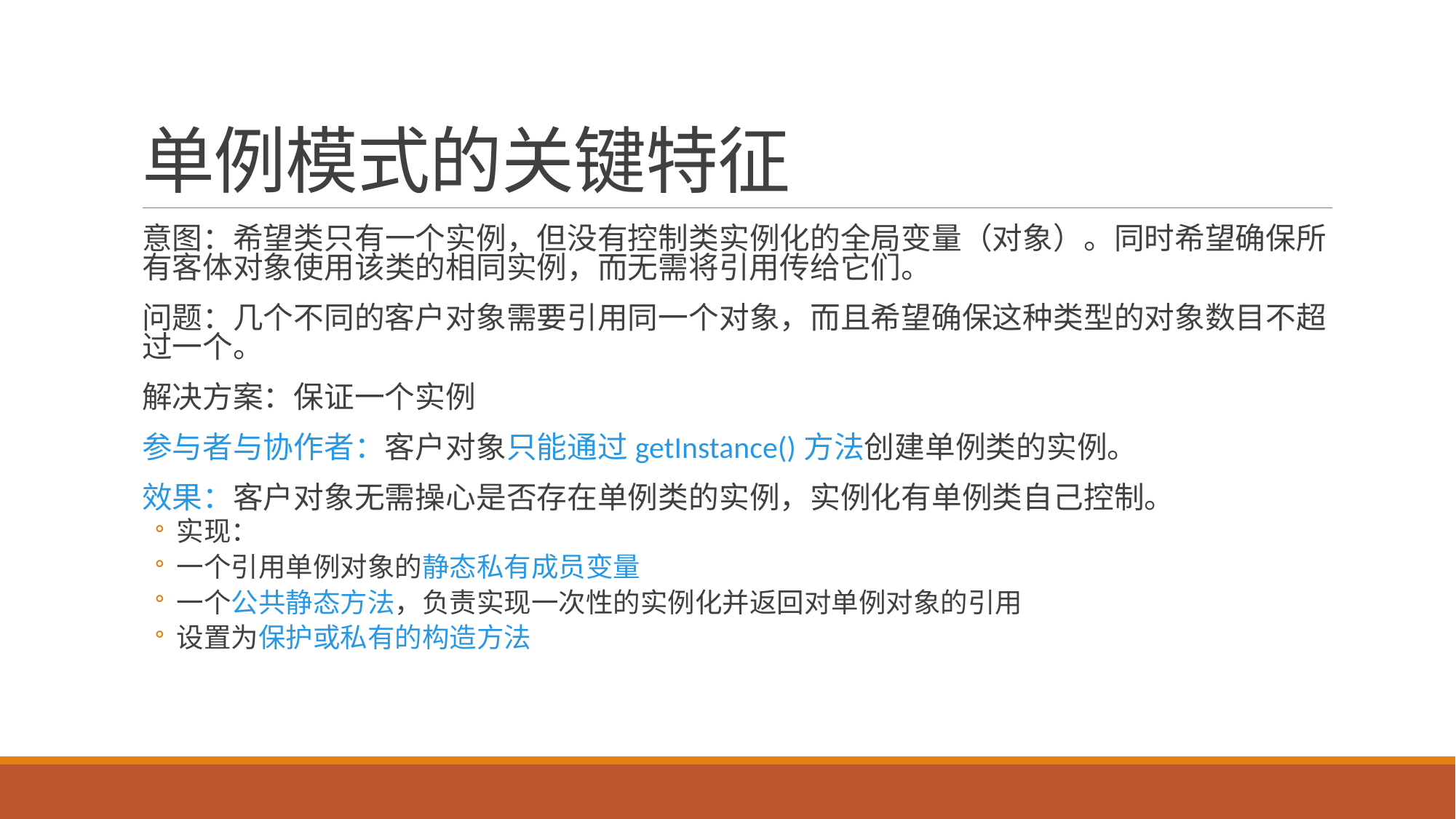

# 单例模式的关键特征
意图：希望类只有一个实例，但没有控制类实例化的全局变量（对象）。同时希望确保所有客体对象使用该类的相同实例，而无需将引用传给它们。
问题：几个不同的客户对象需要引用同一个对象，而且希望确保这种类型的对象数目不超过一个。
解决方案：保证一个实例
参与者与协作者：客户对象只能通过getInstance()方法创建单例类的实例。
效果：客户对象无需操心是否存在单例类的实例，实例化有单例类自己控制。
实现：
一个引用单例对象的静态私有成员变量
一个公共静态方法，负责实现一次性的实例化并返回对单例对象的引用
设置为保护或私有的构造方法